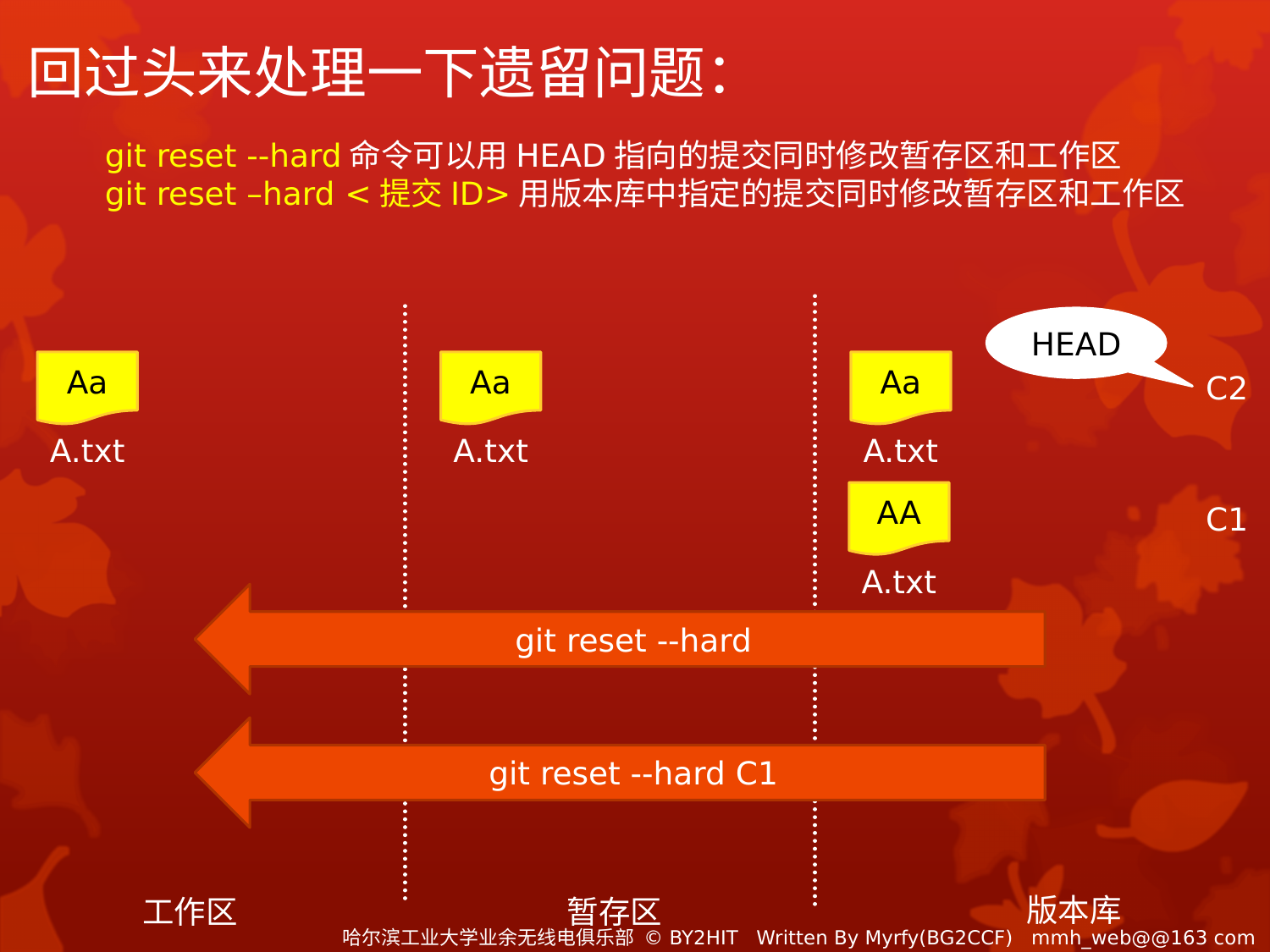

# 回过头来处理一下遗留问题：
git reset --hard命令可以用HEAD指向的提交同时修改暂存区和工作区
git reset –hard <提交ID>用版本库中指定的提交同时修改暂存区和工作区
HEAD
Aa
A.txt
Aa
A.txt
Aa
A.txt
C2
AA
A.txt
C1
git reset --hard
git reset --hard C1
版本库
工作区
暂存区